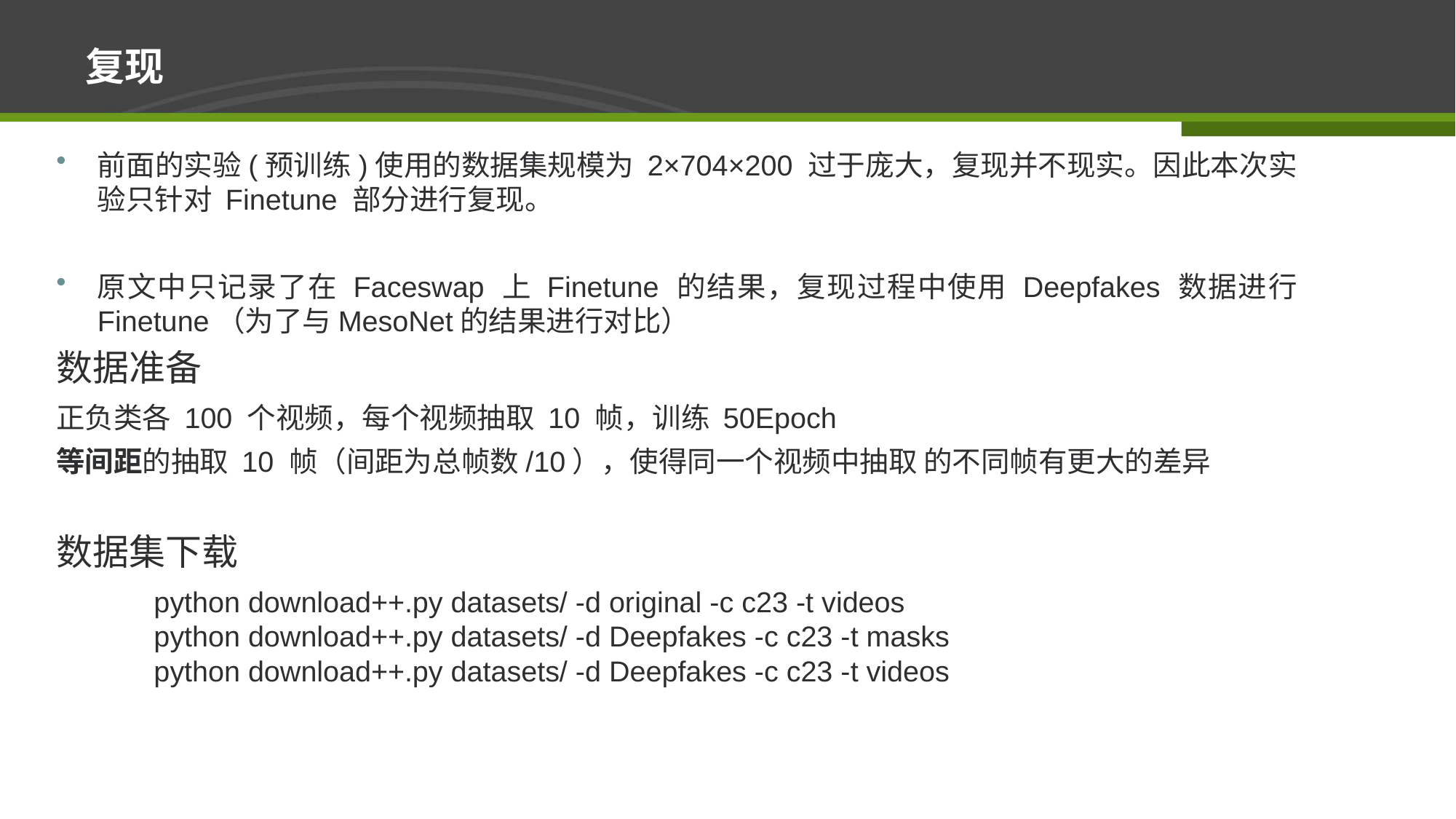

# 复现
前面的实验(预训练)使用的数据集规模为 2×704×200 过于庞大，复现并不现实。因此本次实验只针对 Finetune 部分进行复现。

原文中只记录了在 Faceswap 上 Finetune 的结果，复现过程中使用 Deepfakes 数据进行 Finetune（为了与MesoNet的结果进行对比）
数据准备
正负类各 100 个视频，每个视频抽取 10 帧，训练 50Epoch
等间距的抽取 10 帧（间距为总帧数/10），使得同一个视频中抽取 的不同帧有更大的差异
数据集下载
python download++.py datasets/ -d original -c c23 -t videos
python download++.py datasets/ -d Deepfakes -c c23 -t masks
python download++.py datasets/ -d Deepfakes -c c23 -t videos